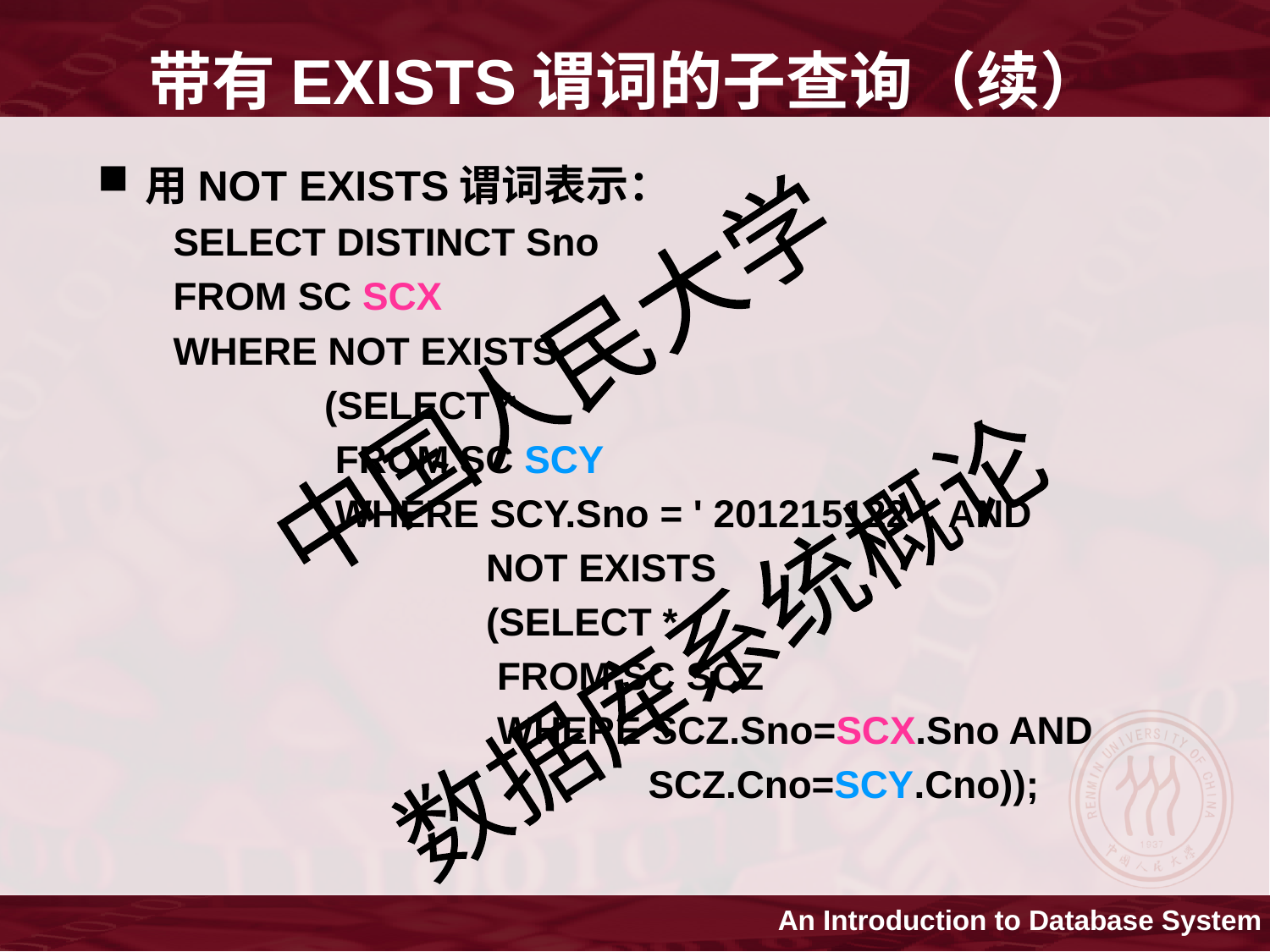

带有EXISTS谓词的子查询（续）
用NOT EXISTS谓词表示：
       SELECT DISTINCT Sno
       FROM SC SCX
       WHERE NOT EXISTS
                     (SELECT *
                      FROM SC SCY
                      WHERE SCY.Sno = ' 201215122 '  AND
                                    NOT EXISTS
                                    (SELECT *
                                     FROM SC SCZ
                                     WHERE SCZ.Sno=SCX.Sno AND
                                                   SCZ.Cno=SCY.Cno));